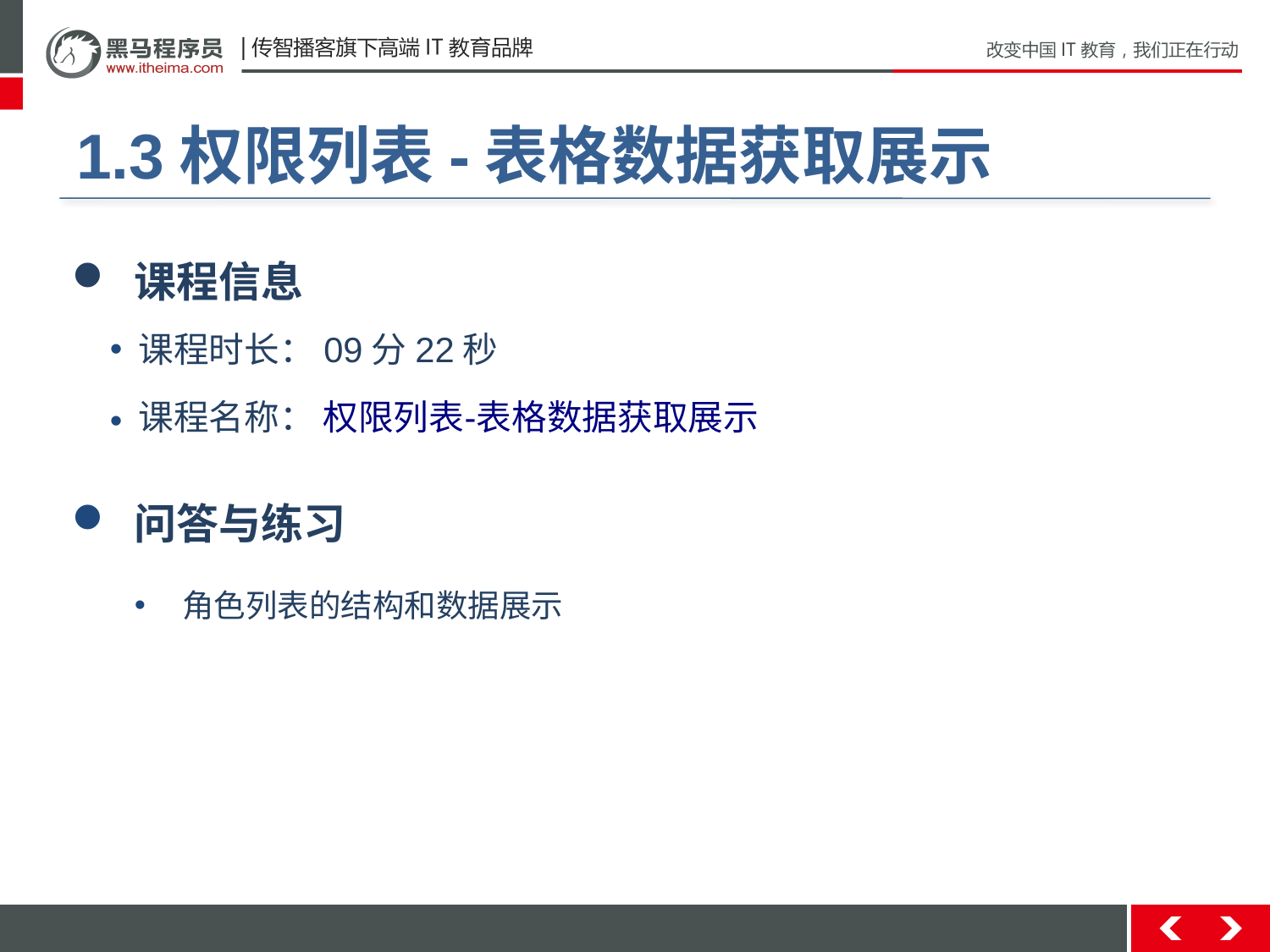

#
1.3权限列表-表格数据获取展示
 课程信息
 课程时长：09分22秒
 课程名称： 权限列表-表格数据获取展示
 问答与练习
角色列表的结构和数据展示